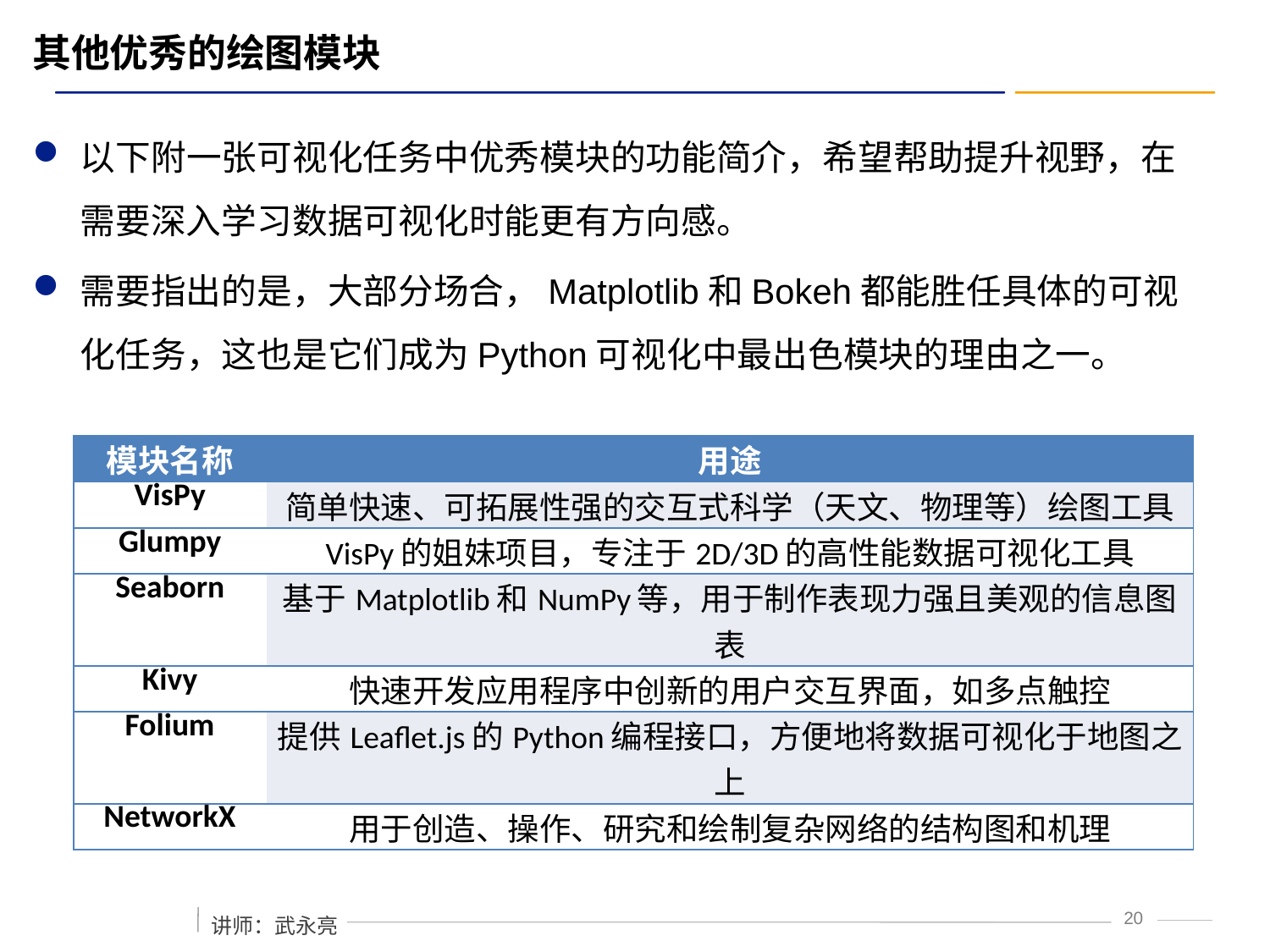

# 其他优秀的绘图模块
以下附一张可视化任务中优秀模块的功能简介，希望帮助提升视野，在需要深入学习数据可视化时能更有方向感。
需要指出的是，大部分场合，Matplotlib和Bokeh都能胜任具体的可视化任务，这也是它们成为Python可视化中最出色模块的理由之一。

| 模块名称 | 用途 |
| --- | --- |
| VisPy | 简单快速、可拓展性强的交互式科学（天文、物理等）绘图工具 |
| Glumpy | VisPy的姐妹项目，专注于2D/3D的高性能数据可视化工具 |
| Seaborn | 基于Matplotlib和NumPy等，用于制作表现力强且美观的信息图表 |
| Kivy | 快速开发应用程序中创新的用户交互界面，如多点触控 |
| Folium | 提供Leaflet.js的Python编程接口，方便地将数据可视化于地图之上 |
| NetworkX | 用于创造、操作、研究和绘制复杂网络的结构图和机理 |